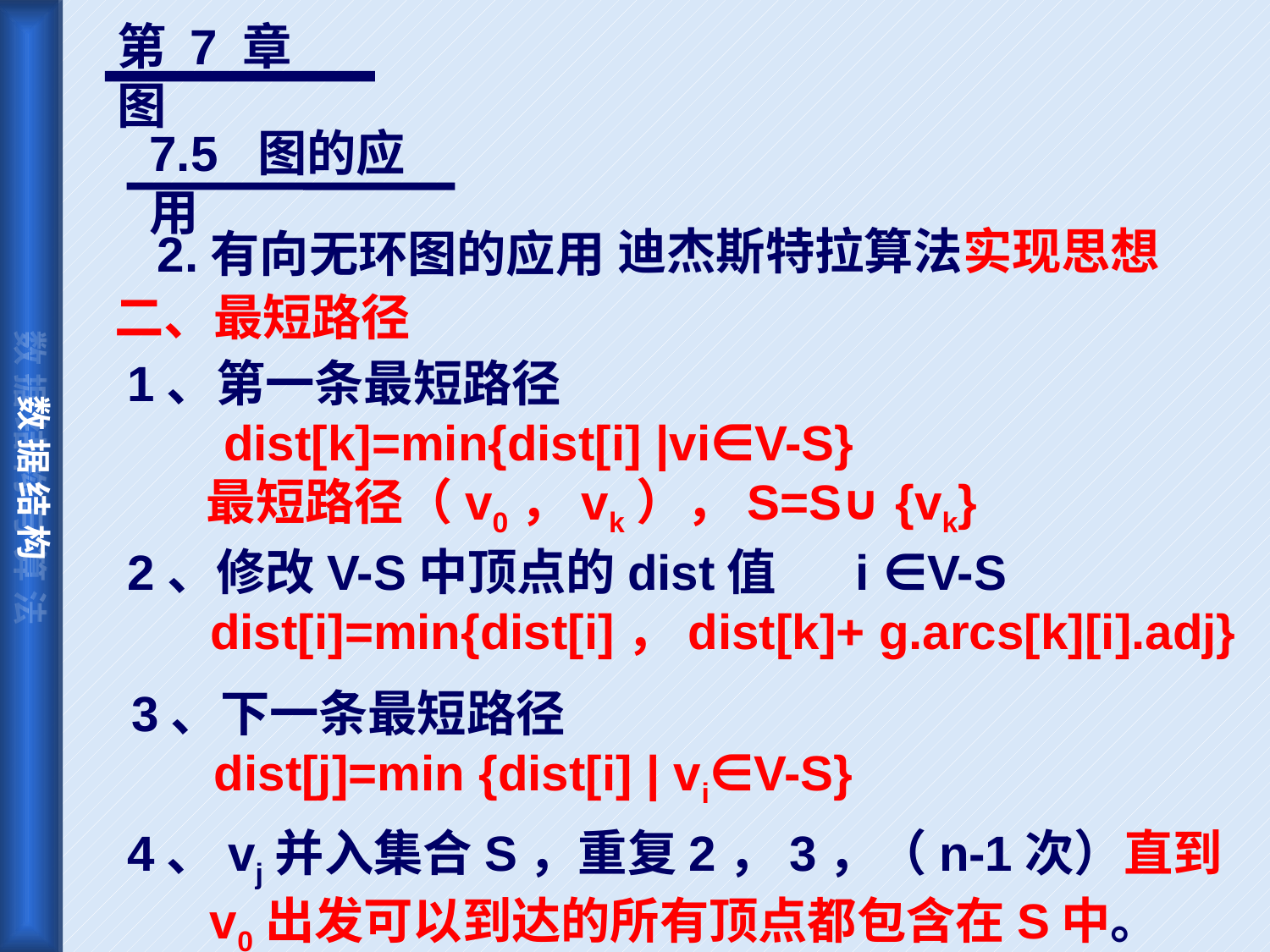

数 据 结 构
第 7 章  图

7.5  图的应用

迪杰斯特拉算法实现思想
2.有向无环图的应用
二、最短路径
1、第一条最短路径
       dist[k]=min{dist[i] |vi∈V-S}
      最短路径（v0，vk），S=S∪ {vk}
2、修改V-S中顶点的dist值      i ∈V-S
      dist[i]=min{dist[i]，dist[k]+ g.arcs[k][i].adj}
3、下一条最短路径
      dist[j]=min {dist[i] | vi∈V-S}
4、vj并入集合S，重复2，3，（n-1次）直到
      v0出发可以到达的所有顶点都包含在S中。
31